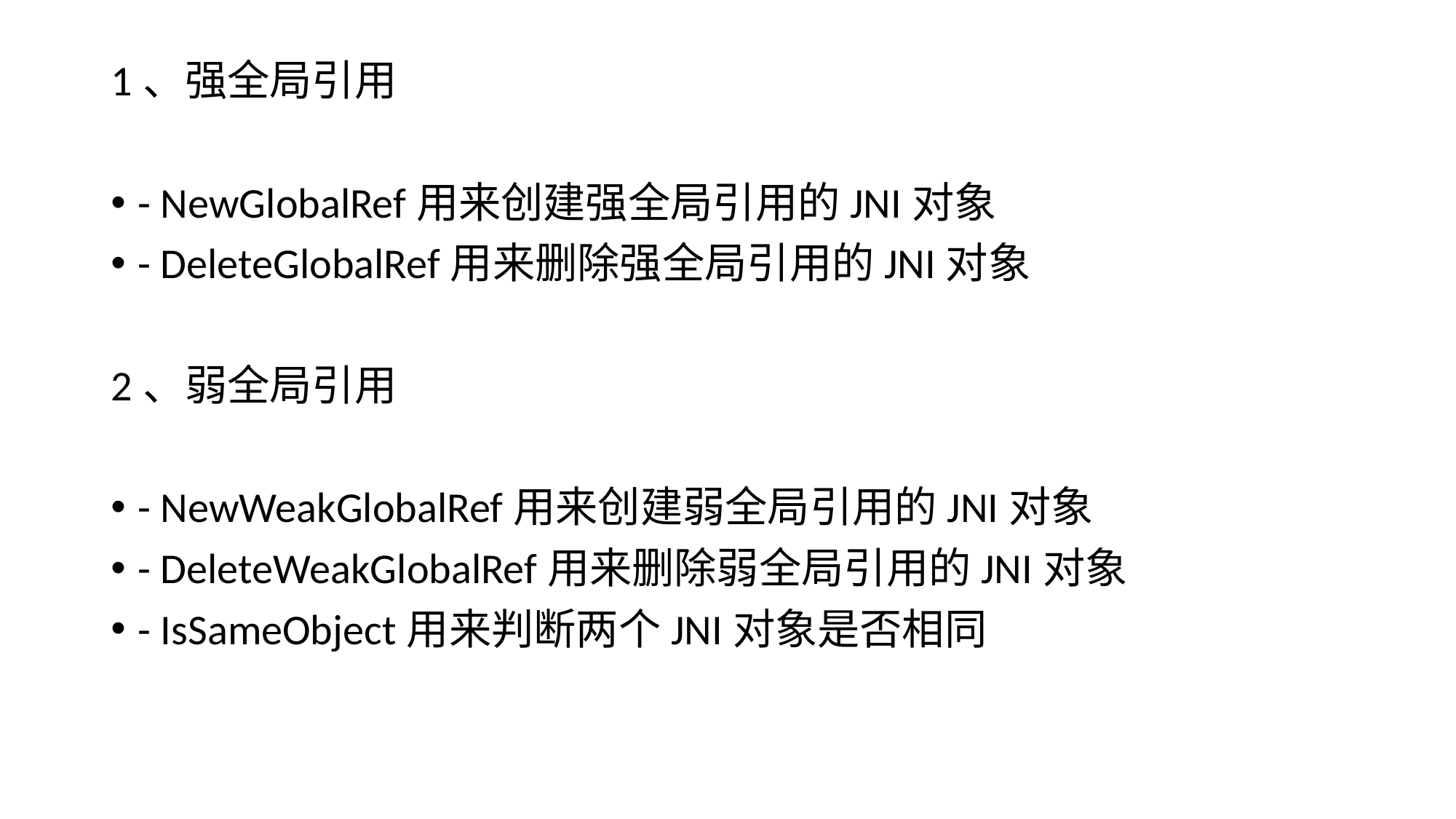

1、强全局引用

- NewGlobalRef用来创建强全局引用的JNI对象
- DeleteGlobalRef用来删除强全局引用的JNI对象

2、弱全局引用

- NewWeakGlobalRef用来创建弱全局引用的JNI对象
- DeleteWeakGlobalRef用来删除弱全局引用的JNI对象
- IsSameObject用来判断两个JNI对象是否相同